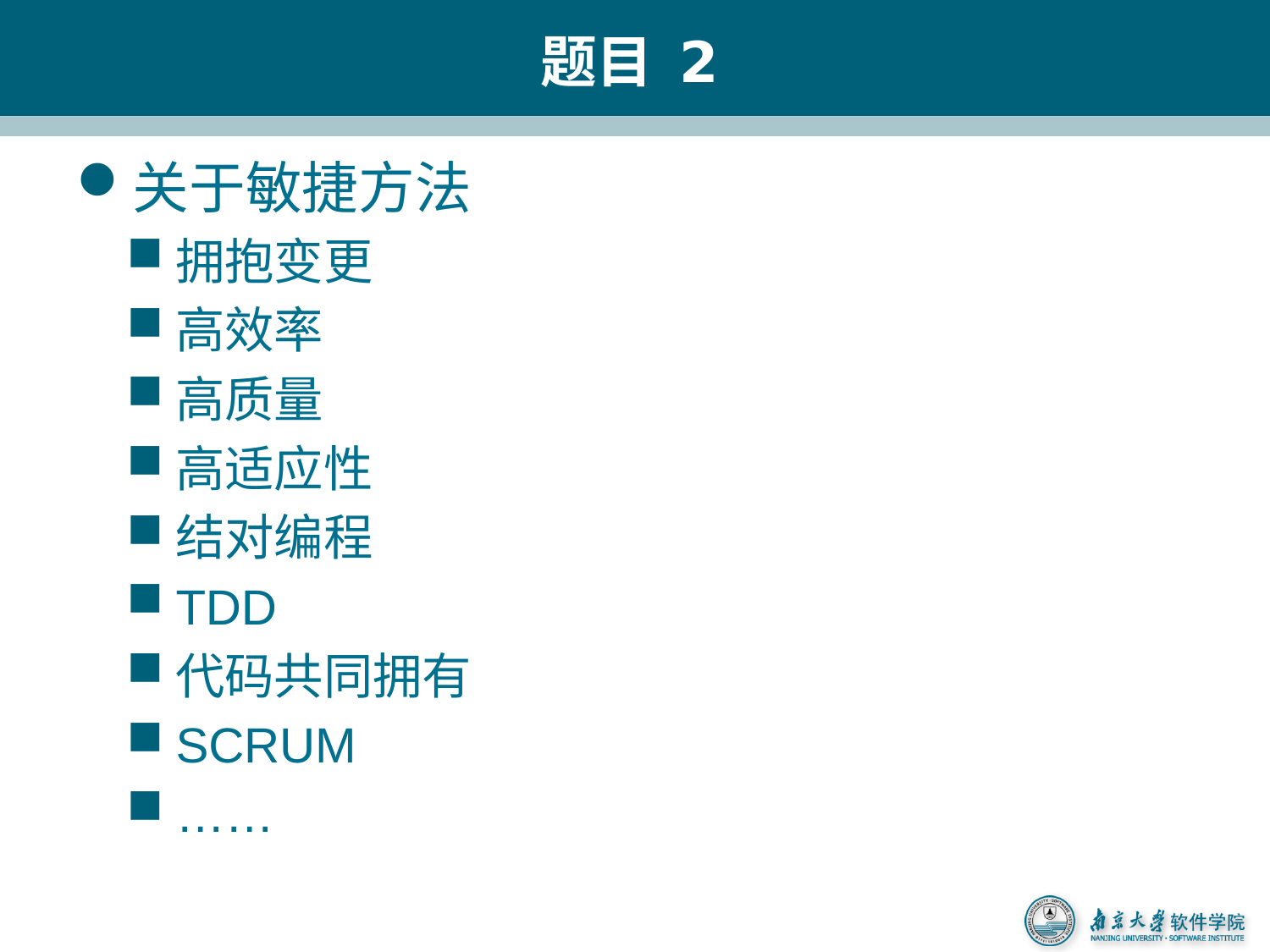

# 题目 2
关于敏捷方法
拥抱变更
高效率
高质量
高适应性
结对编程
TDD
代码共同拥有
SCRUM
……